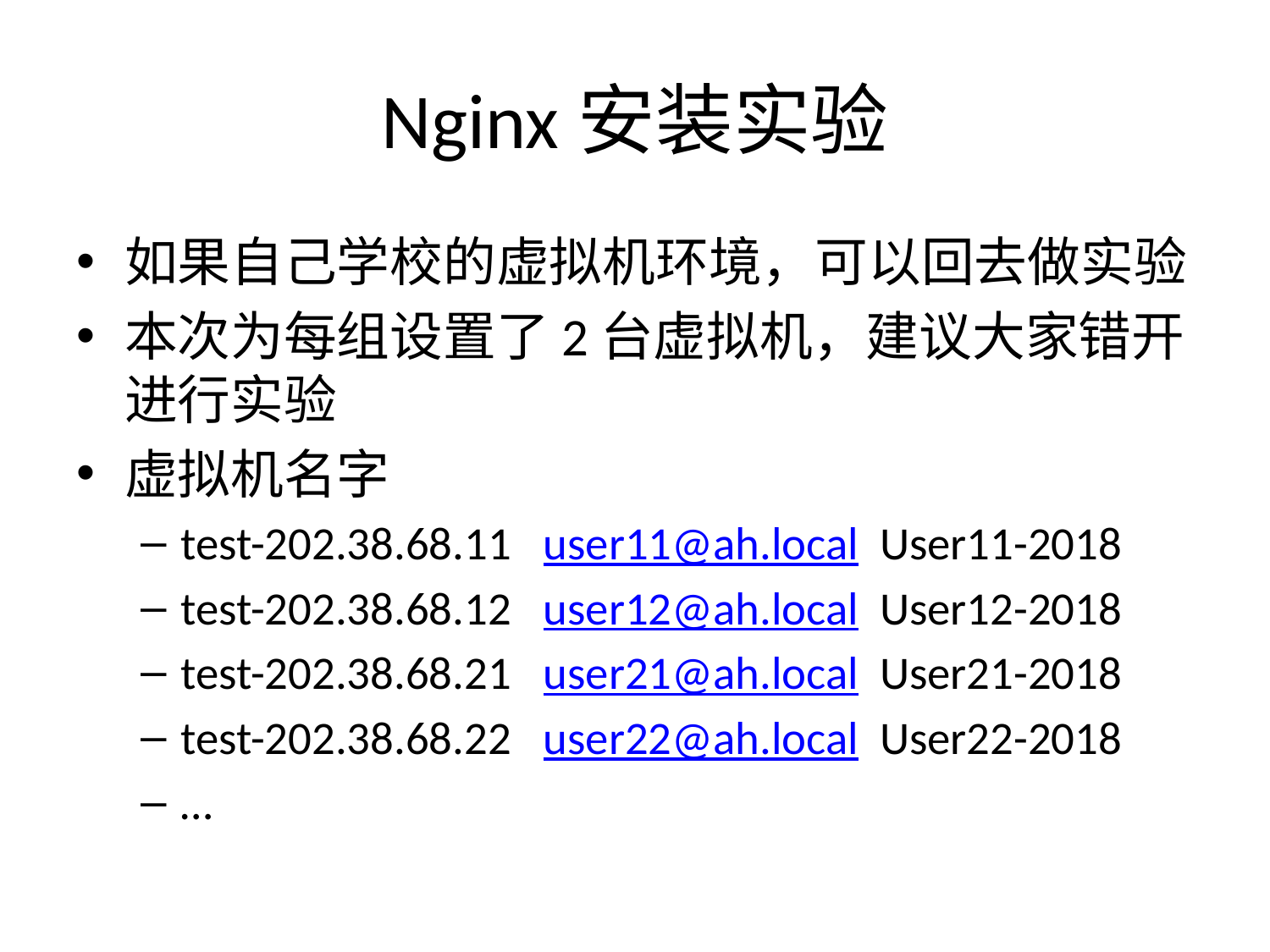

# Nginx安装实验
如果自己学校的虚拟机环境，可以回去做实验
本次为每组设置了2台虚拟机，建议大家错开进行实验
虚拟机名字
test-202.38.68.11   user11@ah.local  User11-2018
test-202.38.68.12   user12@ah.local  User12-2018
test-202.38.68.21   user21@ah.local  User21-2018
test-202.38.68.22   user22@ah.local  User22-2018
…